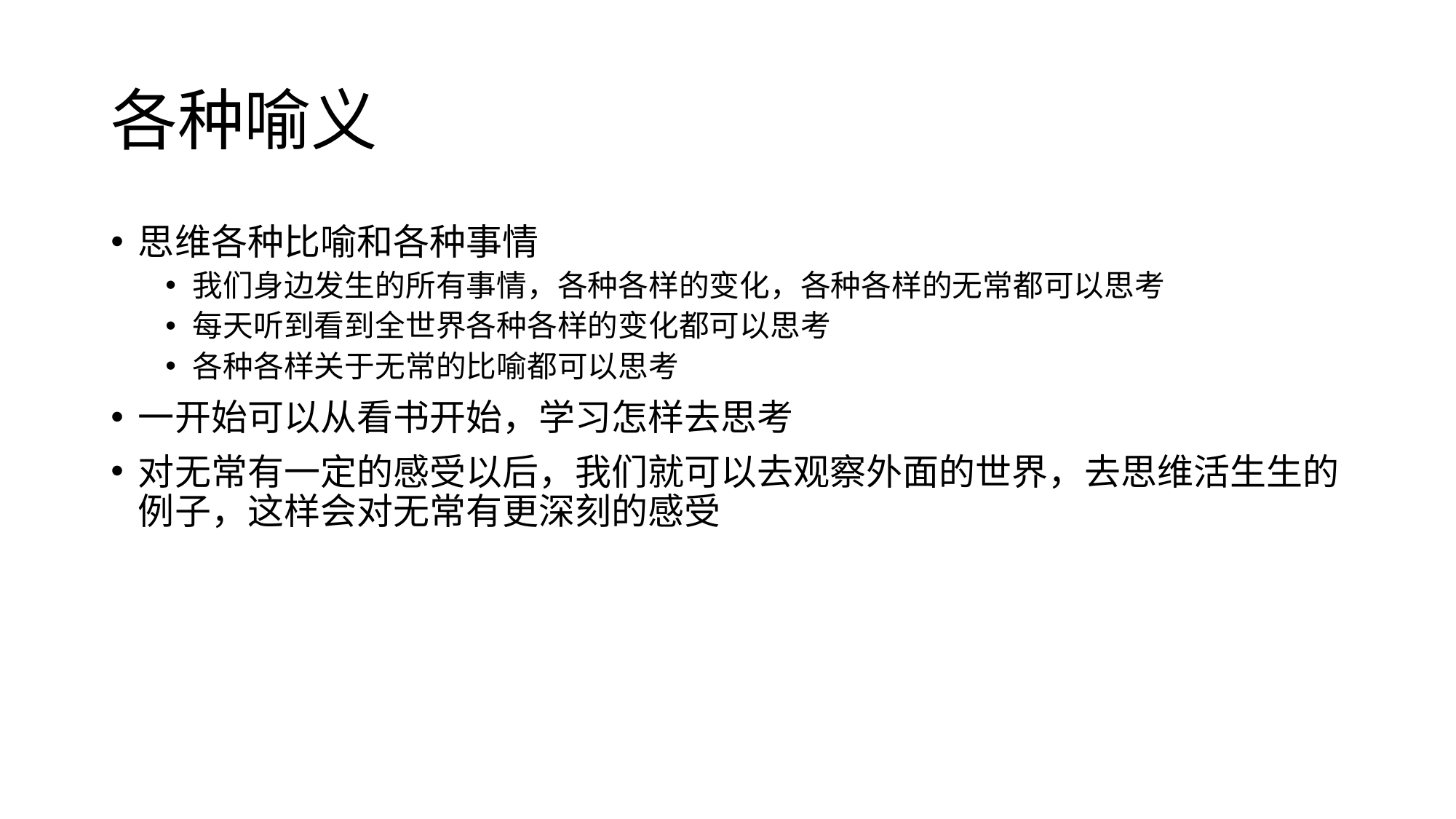

# 各种喻义
思维各种比喻和各种事情
我们身边发生的所有事情，各种各样的变化，各种各样的无常都可以思考
每天听到看到全世界各种各样的变化都可以思考
各种各样关于无常的比喻都可以思考
一开始可以从看书开始，学习怎样去思考
对无常有一定的感受以后，我们就可以去观察外面的世界，去思维活生生的例子，这样会对无常有更深刻的感受